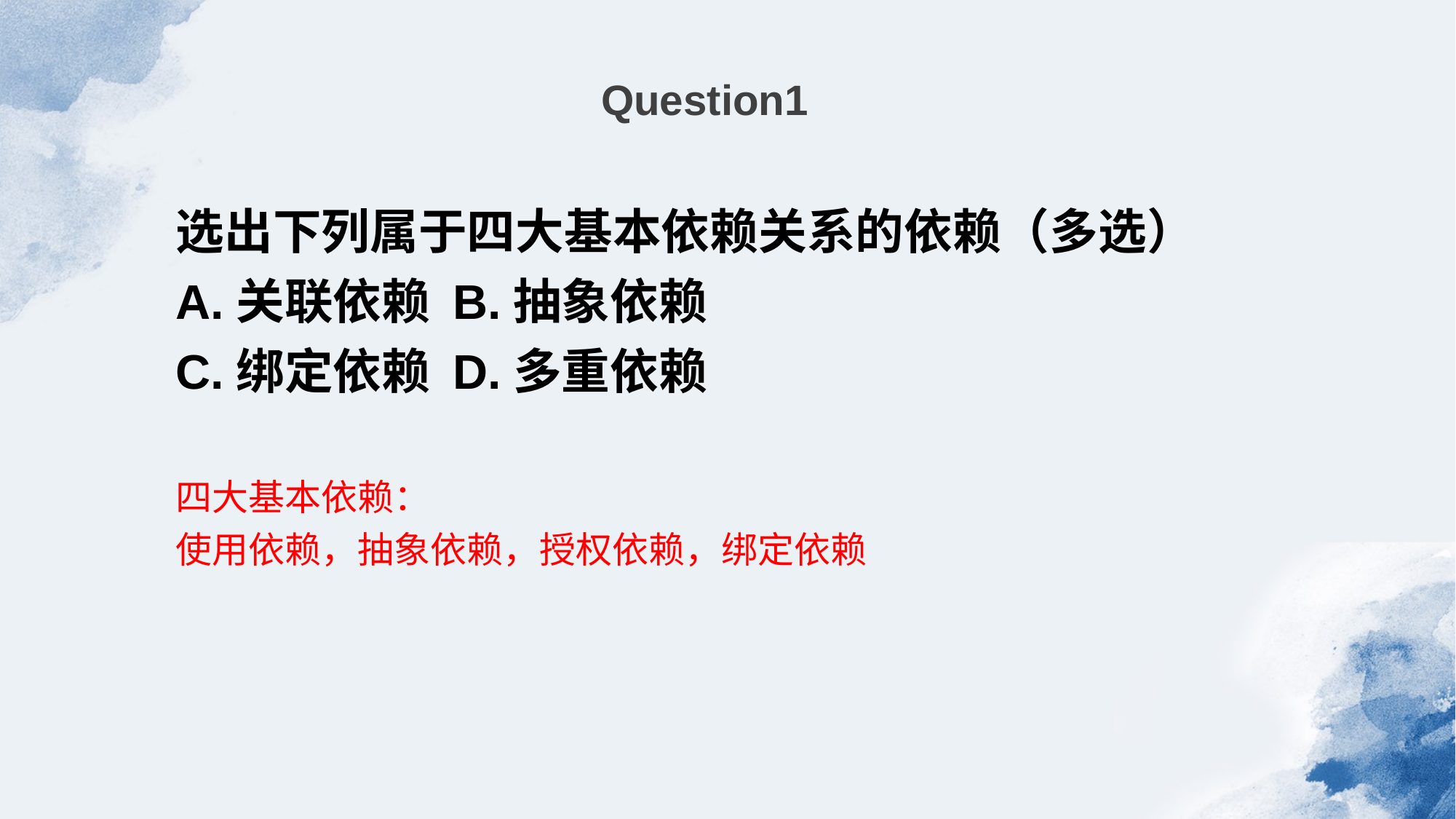

Question1
选出下列属于四大基本依赖关系的依赖（多选）
A.关联依赖 B.抽象依赖
C.绑定依赖 D.多重依赖
四大基本依赖：
使用依赖，抽象依赖，授权依赖，绑定依赖